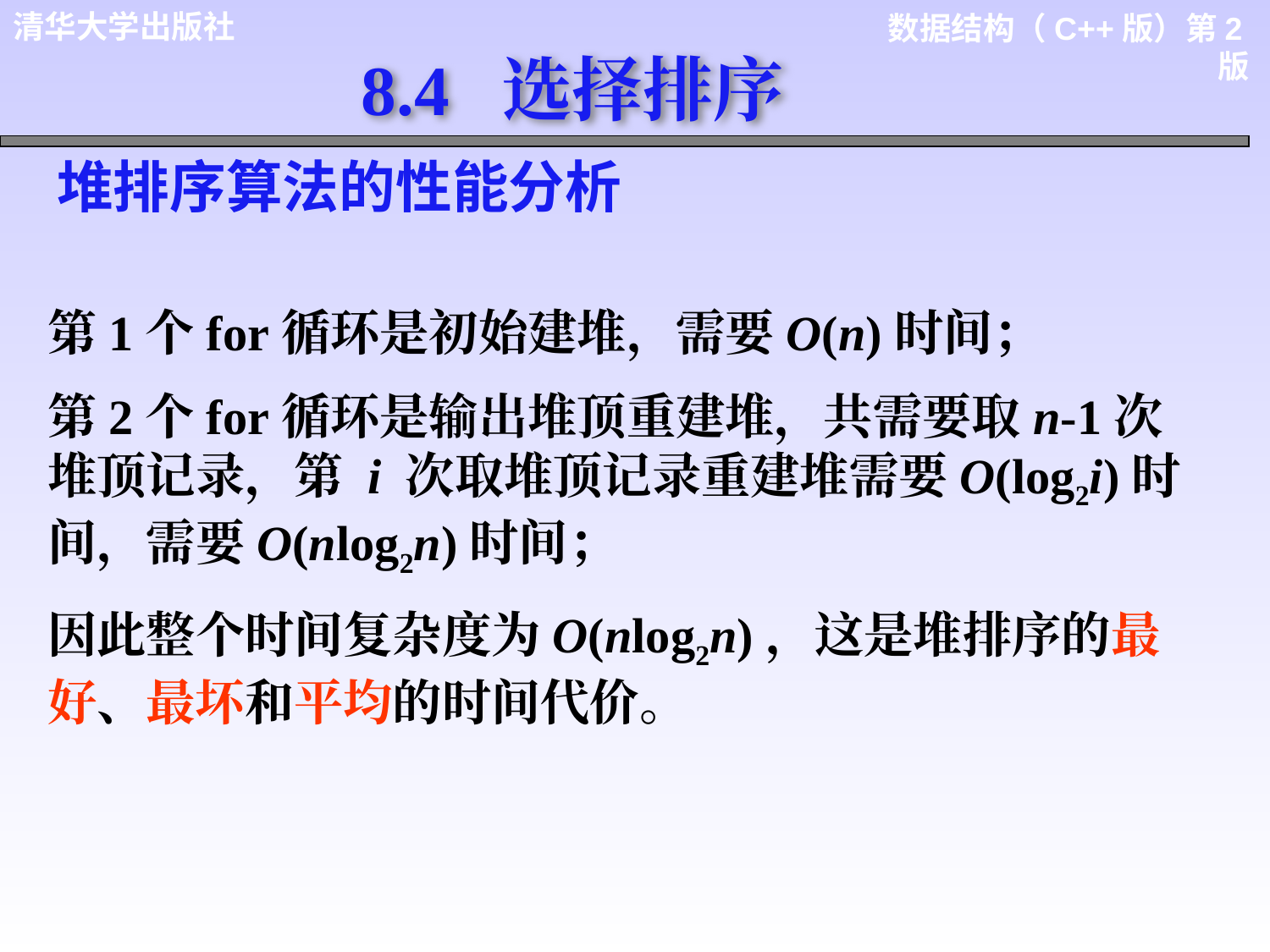

8.4  选择排序
堆排序算法的性能分析
第1个for循环是初始建堆，需要O(n)时间；
第2个for循环是输出堆顶重建堆，共需要取n-1次堆顶记录，第 i 次取堆顶记录重建堆需要O(log2i)时间，需要O(nlog2n)时间；
因此整个时间复杂度为O(nlog2n)，这是堆排序的最好、最坏和平均的时间代价。